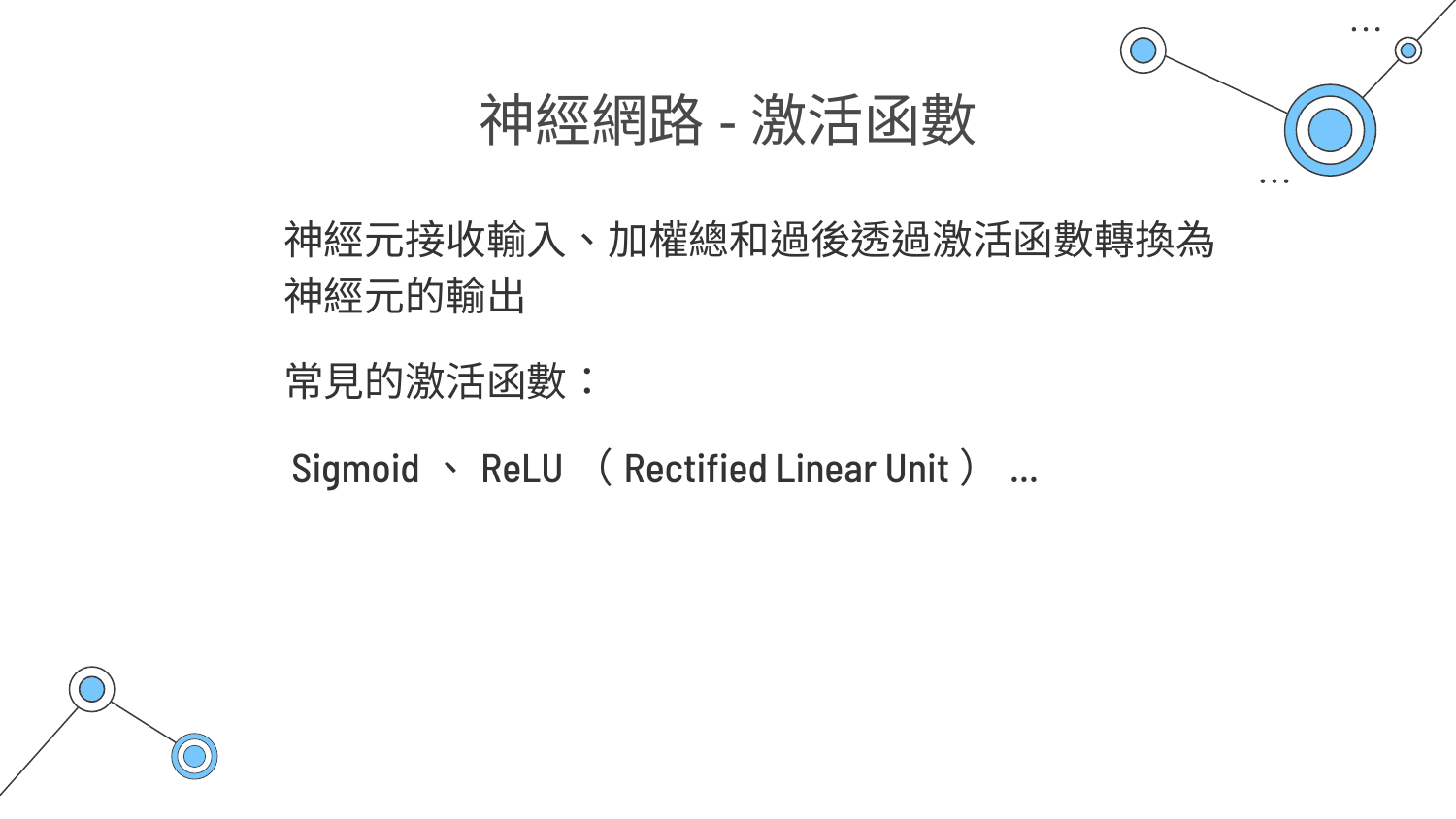

# 神經網路-激活函數
神經元接收輸入、加權總和過後透過激活函數轉換為神經元的輸出
常見的激活函數：
 Sigmoid、ReLU（Rectified Linear Unit）...